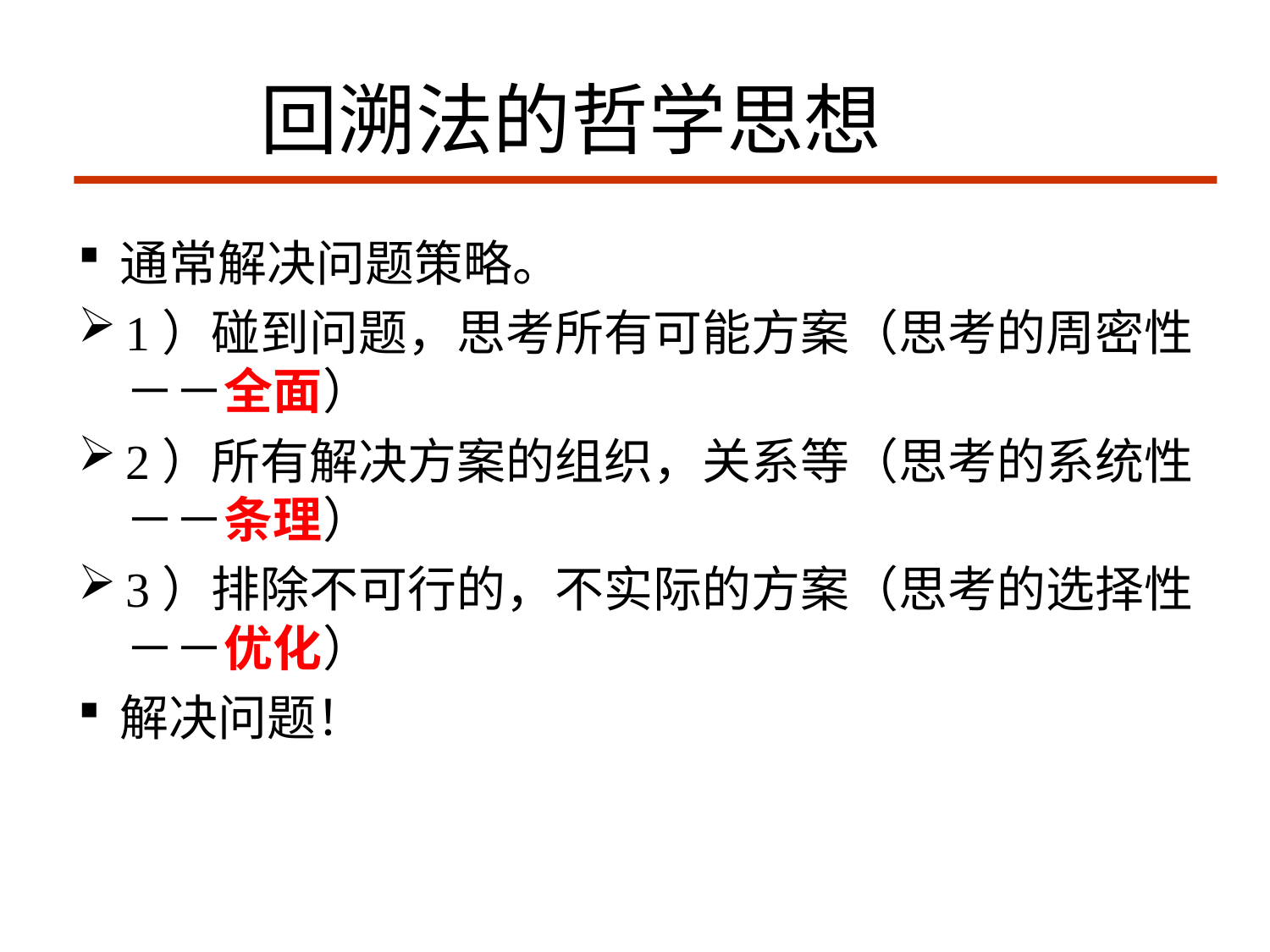

回溯法的哲学思想
通常解决问题策略。
1）碰到问题，思考所有可能方案（思考的周密性－－全面）
2）所有解决方案的组织，关系等（思考的系统性－－条理）
3）排除不可行的，不实际的方案（思考的选择性－－优化）
解决问题！